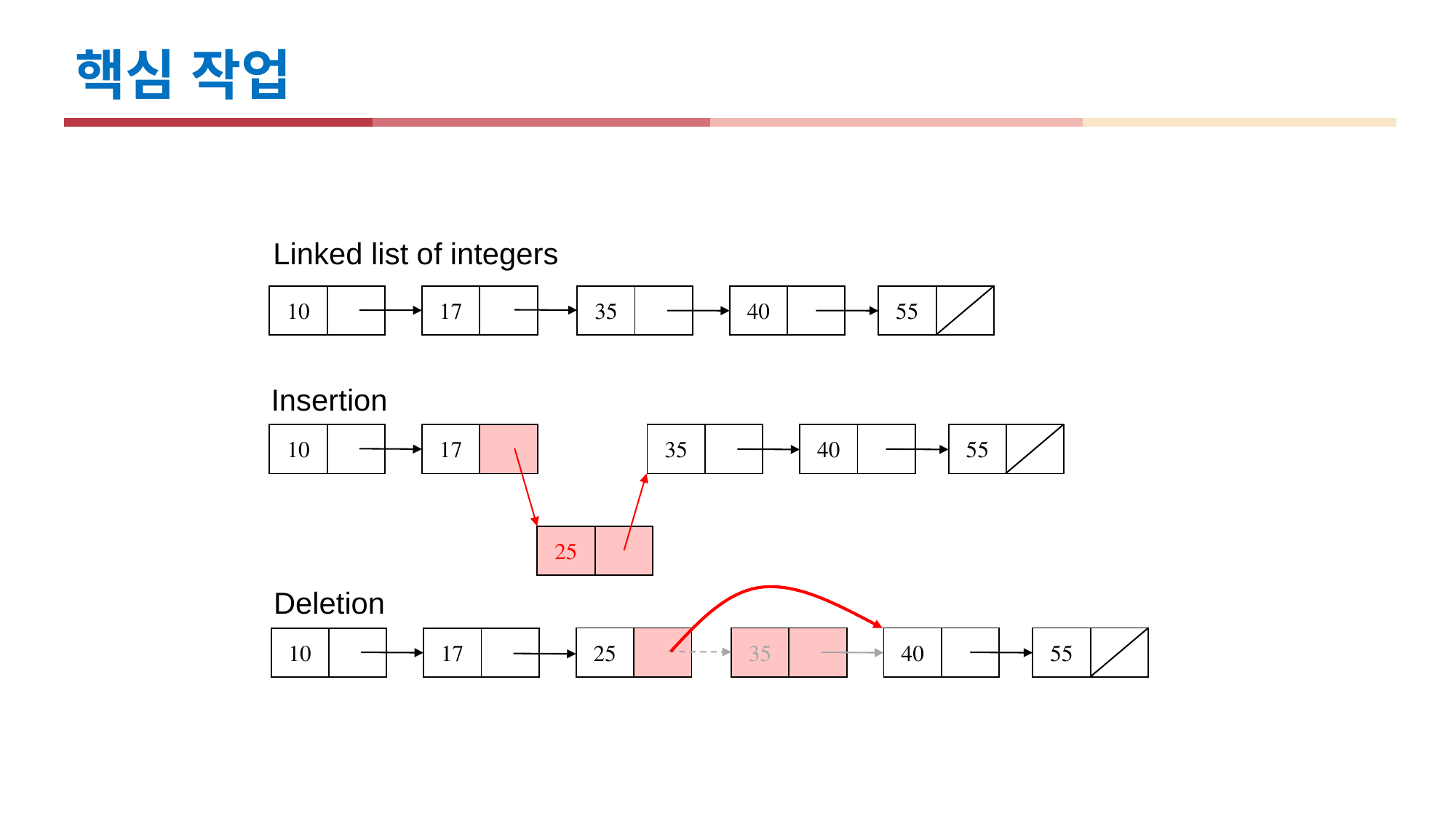

핵심 작업
Linked list of integers
| 10 |  |
| --- | --- |
| 17 |  |
| --- | --- |
| 35 |  |
| --- | --- |
| 40 |  |
| --- | --- |
| 55 |  |
| --- | --- |
Insertion
| 10 |  |
| --- | --- |
| 17 |  |
| --- | --- |
| 35 |  |
| --- | --- |
| 40 |  |
| --- | --- |
| 55 |  |
| --- | --- |
| 25 |  |
| --- | --- |
Deletion

| 25 |  |
| --- | --- |
| 35 |  |
| --- | --- |
| 40 |  |
| --- | --- |
| 55 |  |
| --- | --- |
| 10 |  |
| --- | --- |
| 17 |  |
| --- | --- |